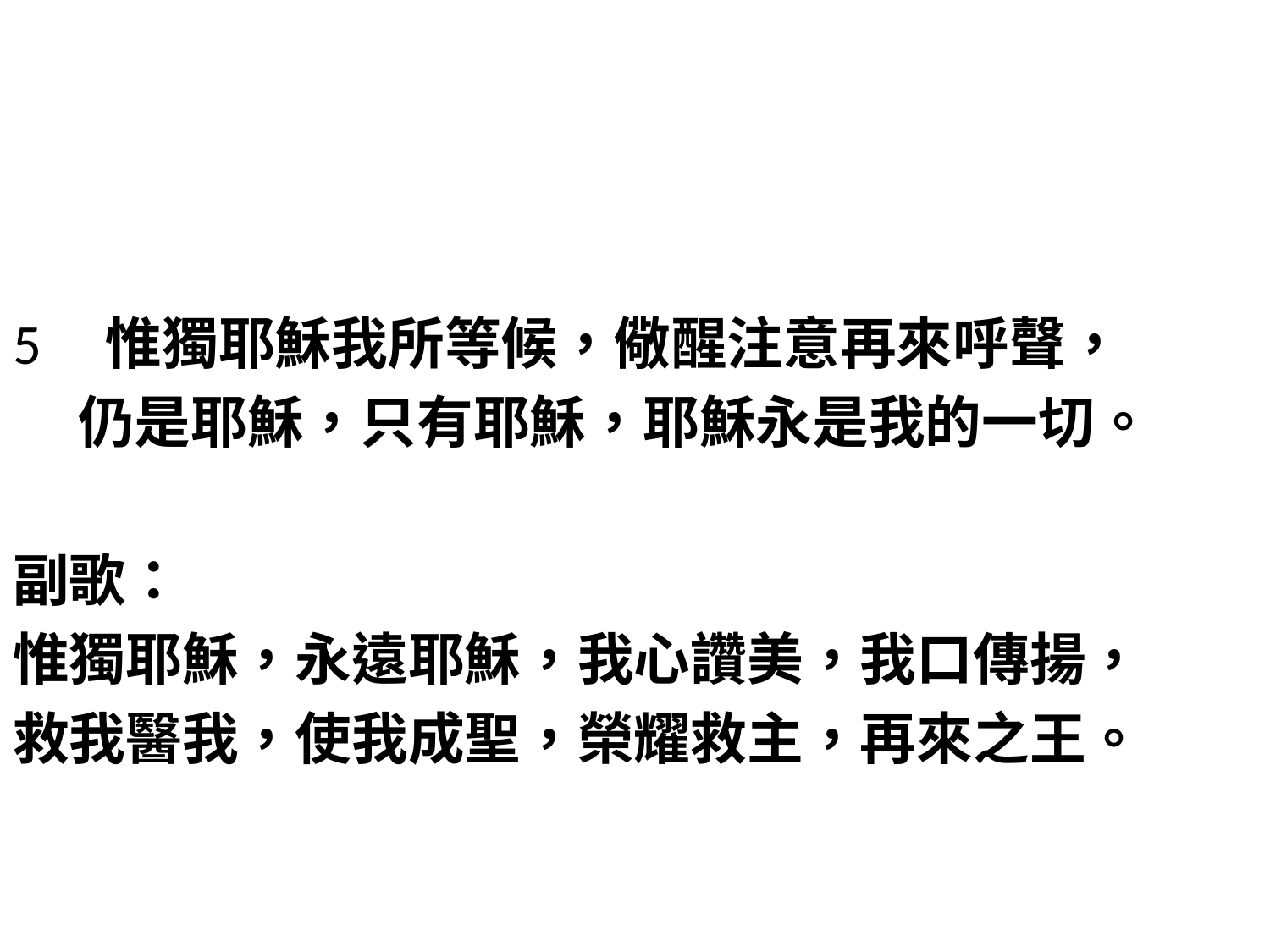

#

5    惟獨耶穌我所等候，儆醒注意再來呼聲，
    仍是耶穌，只有耶穌，耶穌永是我的一切。

副歌：
惟獨耶穌，永遠耶穌，我心讚美，我口傳揚，
救我醫我，使我成聖，榮耀救主，再來之王。